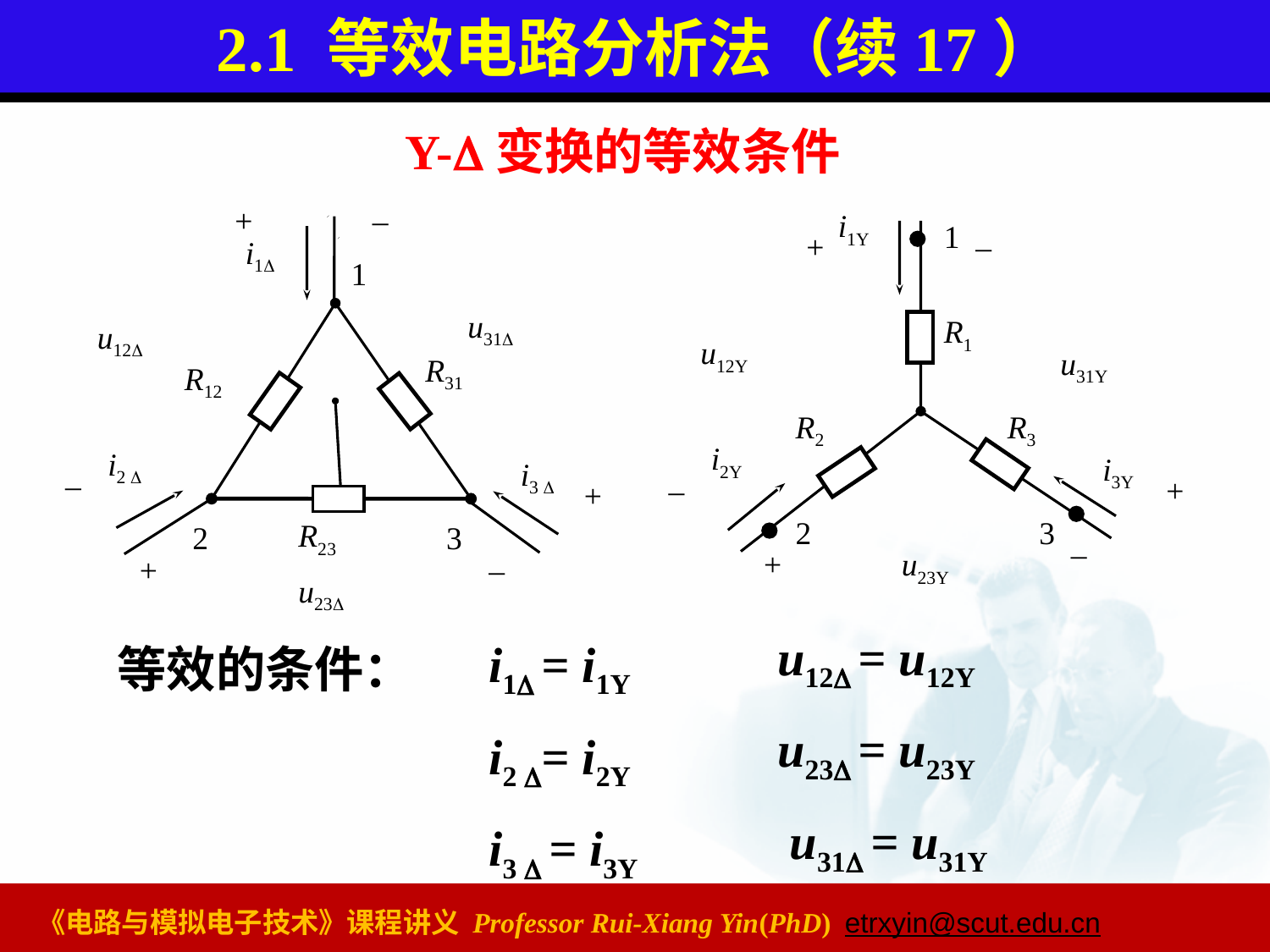

# 2.1 等效电路分析法（续17）
Y-Δ变换的等效条件
+
–

i1Δ

1
u31Δ

u12Δ
R31
R12

i2 Δ
i3 Δ
–
+

R23
2
3
+
–
u23Δ
i1Y
1
+

–

R1

u12Y
u31Y
R2
R3

i2Y

i3Y

–
+

2
3

–
+
u23Y
i1Δ = i1Y
i2 Δ= i2Y
i3 Δ = i3Y

u12Δ = u12Y
u23Δ = u23Y
 u31Δ = u31Y
等效的条件：